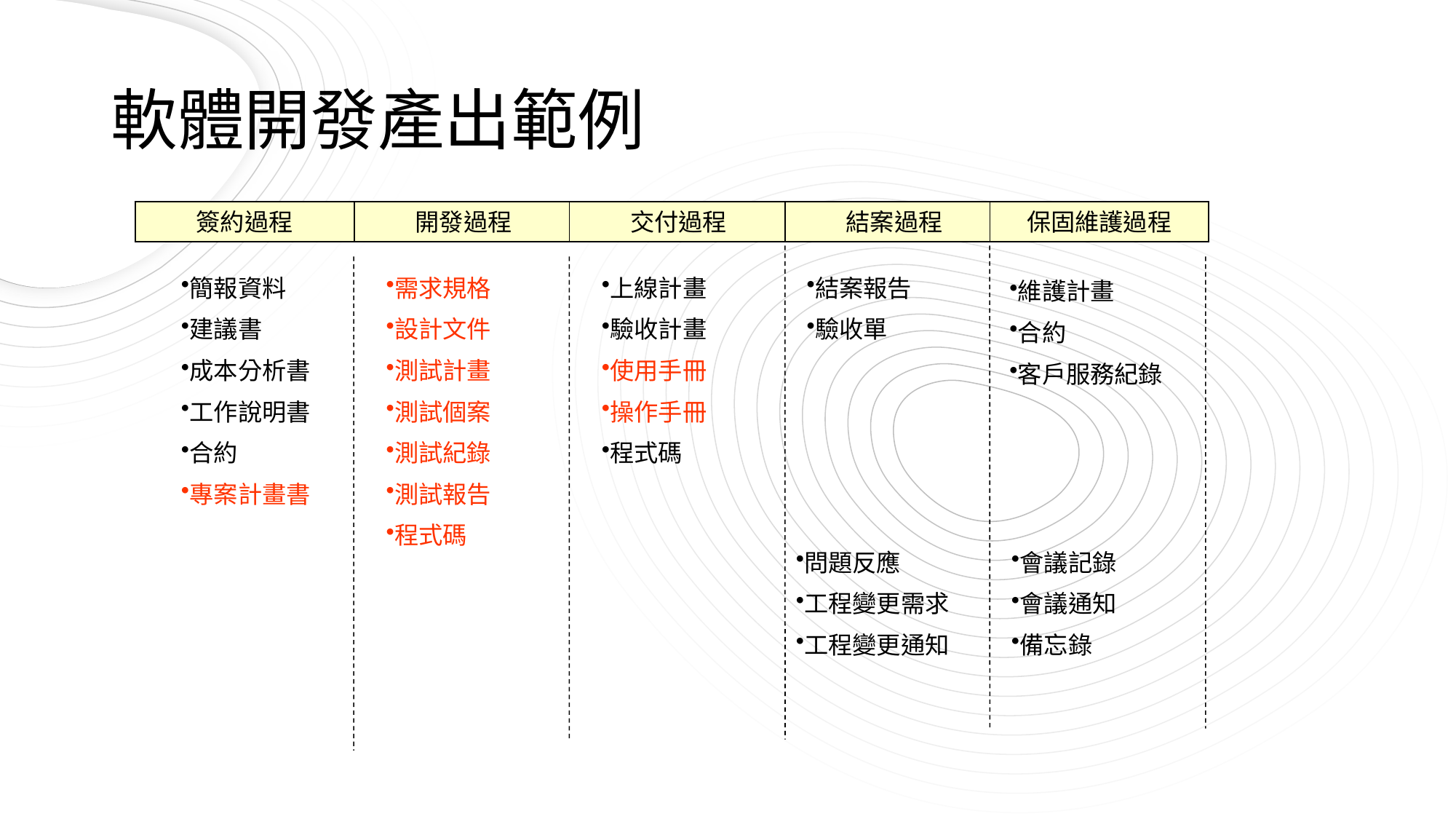

# 軟體開發產出範例
簽約過程
開發過程
交付過程
結案過程
保固維護過程

簡報資料
建議書
成本分析書
工作說明書
合約
專案計畫書
上線計畫
驗收計畫
使用手冊
操作手冊
程式碼
結案報告
驗收單
需求規格
設計文件
測試計畫
測試個案
測試紀錄
測試報告
程式碼
維護計畫
合約
客戶服務紀錄
問題反應
工程變更需求
工程變更通知
會議記錄
會議通知
備忘錄